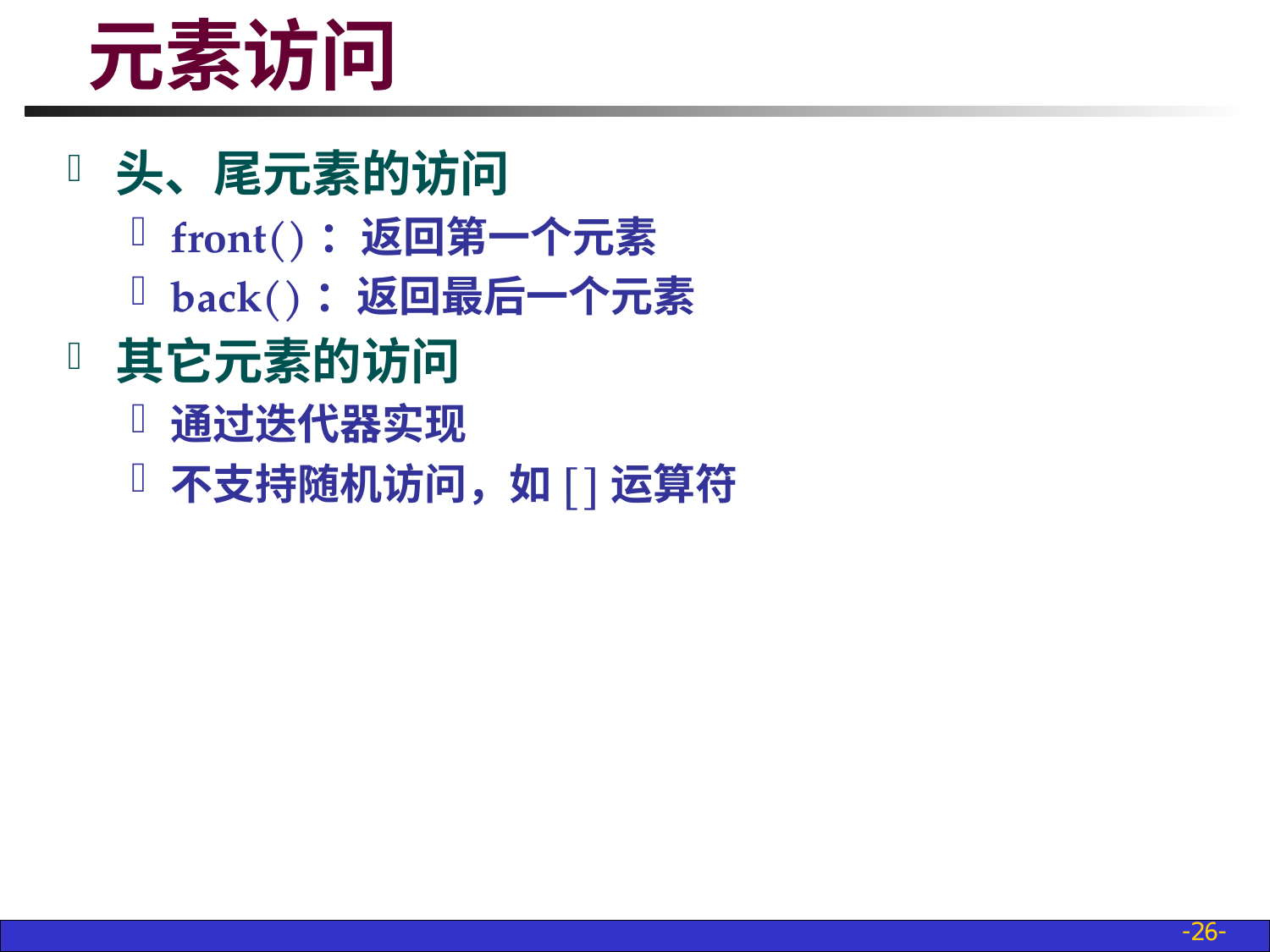

# 元素访问
头、尾元素的访问
front()：返回第一个元素
back()：返回最后一个元素
其它元素的访问
通过迭代器实现
不支持随机访问，如[]运算符
-26-